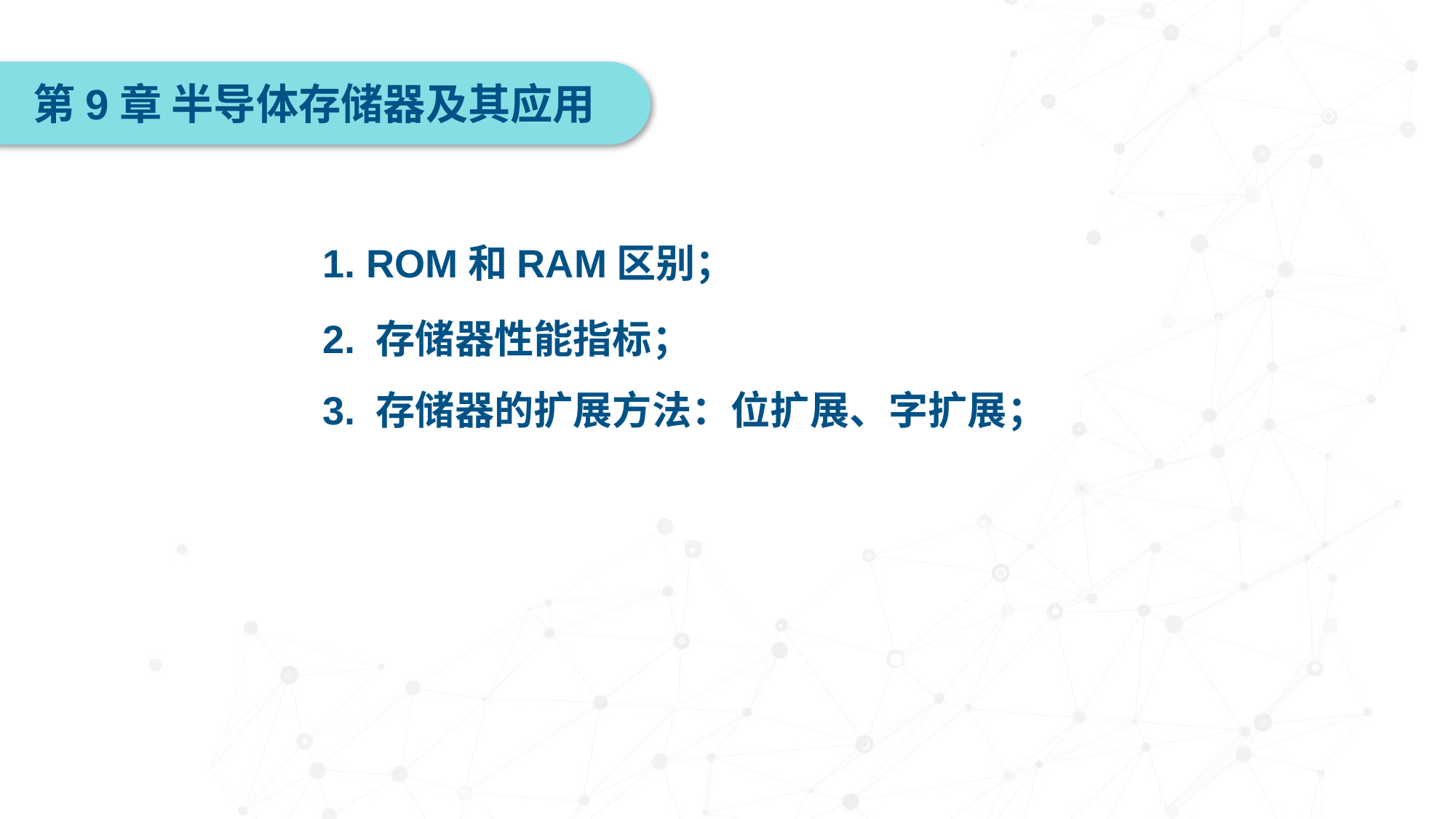

第9章 半导体存储器及其应用
1. ROM和RAM区别；
2. 存储器性能指标；
3. 存储器的扩展方法：位扩展、字扩展；